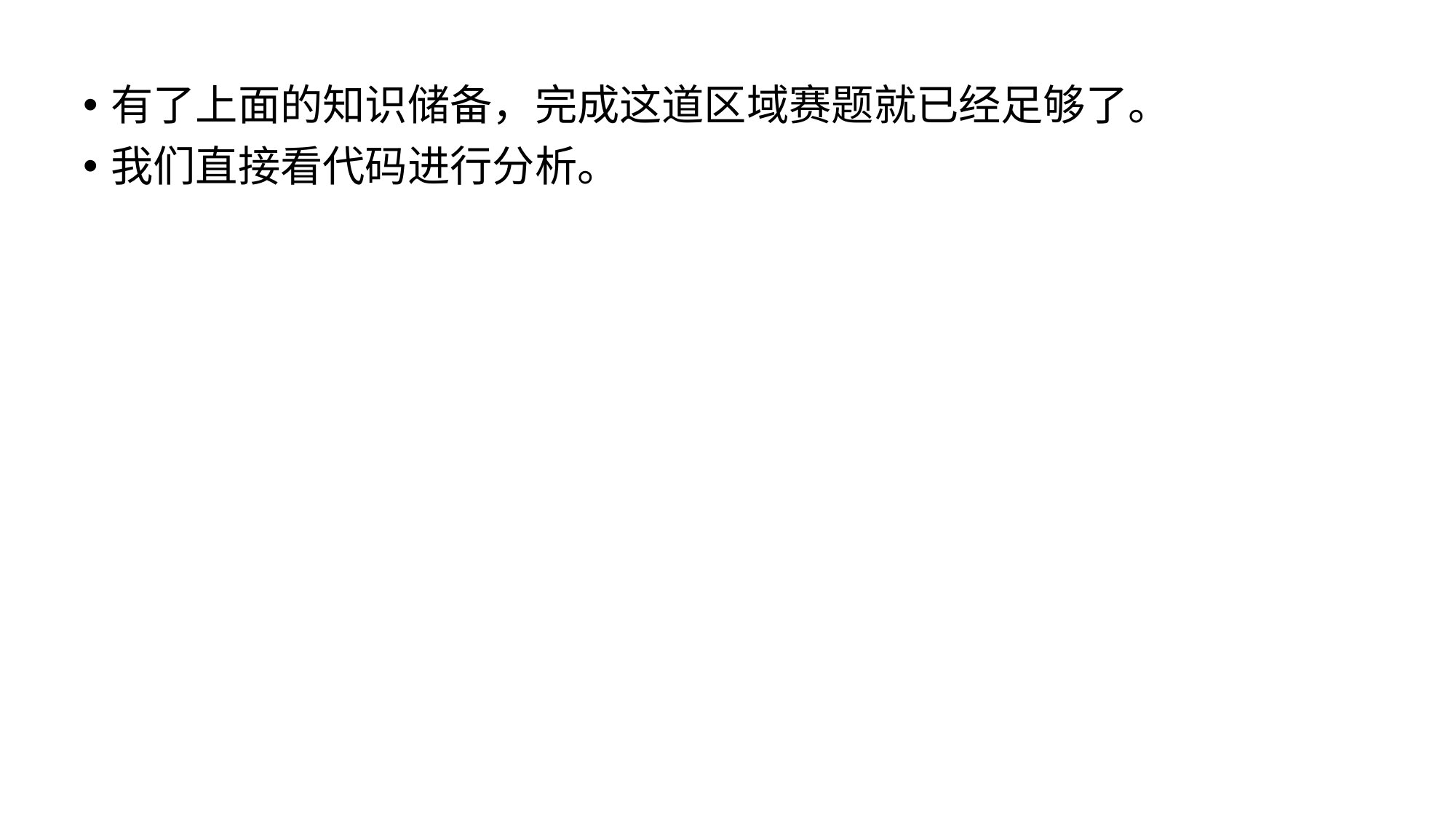

有了上面的知识储备，完成这道区域赛题就已经足够了。
我们直接看代码进行分析。